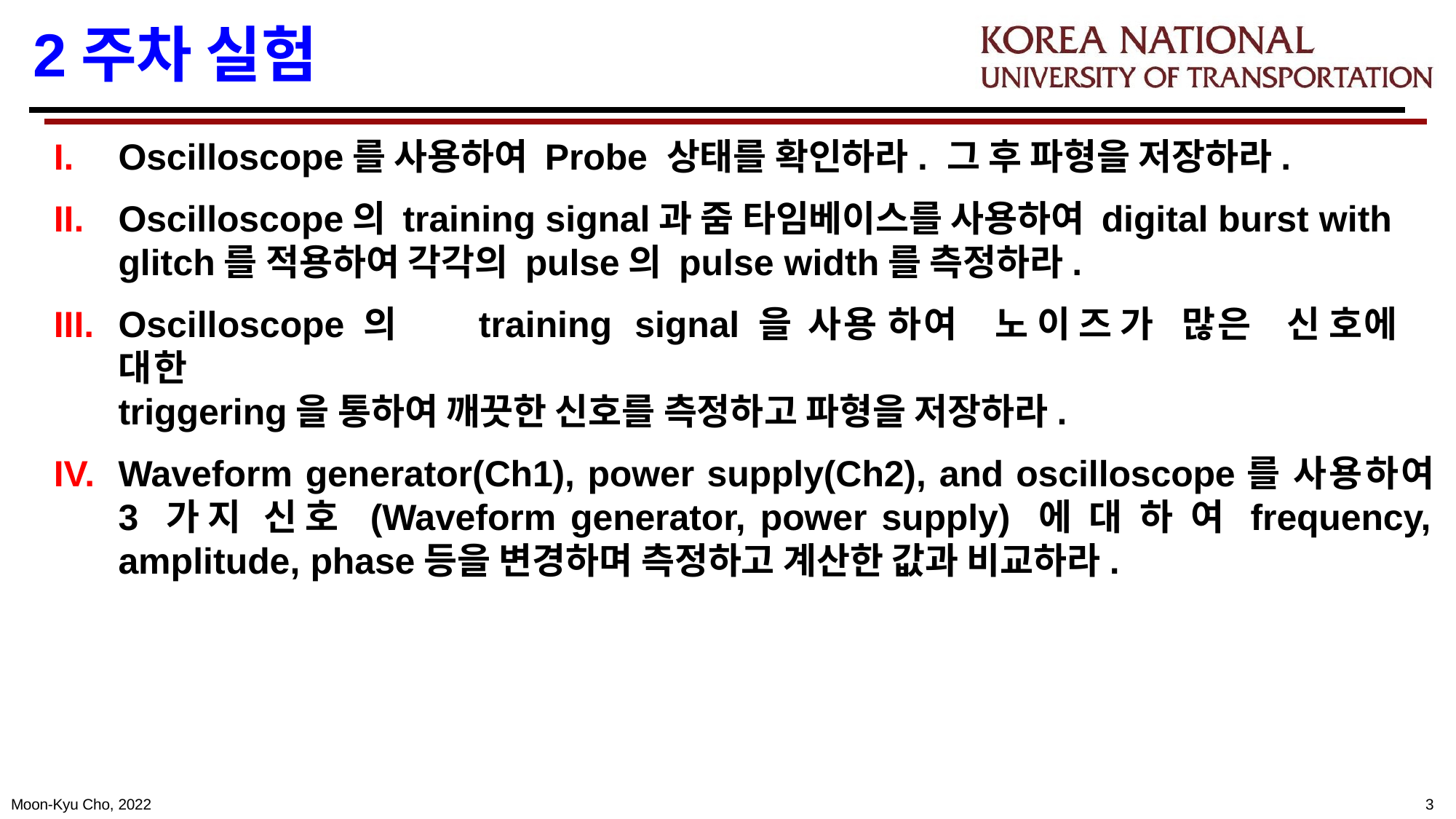

# 2주차 실험
Oscilloscope를 사용하여 Probe 상태를 확인하라. 그 후 파형을 저장하라.
Oscilloscope의 training signal과 줌 타임베이스를 사용하여 digital burst with  glitch를 적용하여 각각의 pulse의 pulse width를 측정하라.
Oscilloscope 의	training	signal 을	사용 하여	노 이 즈 가	많은	신 호에	대한
triggering을 통하여 깨끗한 신호를 측정하고 파형을 저장하라.
Waveform generator(Ch1), power supply(Ch2), and oscilloscope를 사용하여  3 가지 신호 (Waveform generator, power supply) 에 대 하 여 frequency,  amplitude, phase등을 변경하며 측정하고 계산한 값과 비교하라.
Moon-Kyu Cho, 2022
3